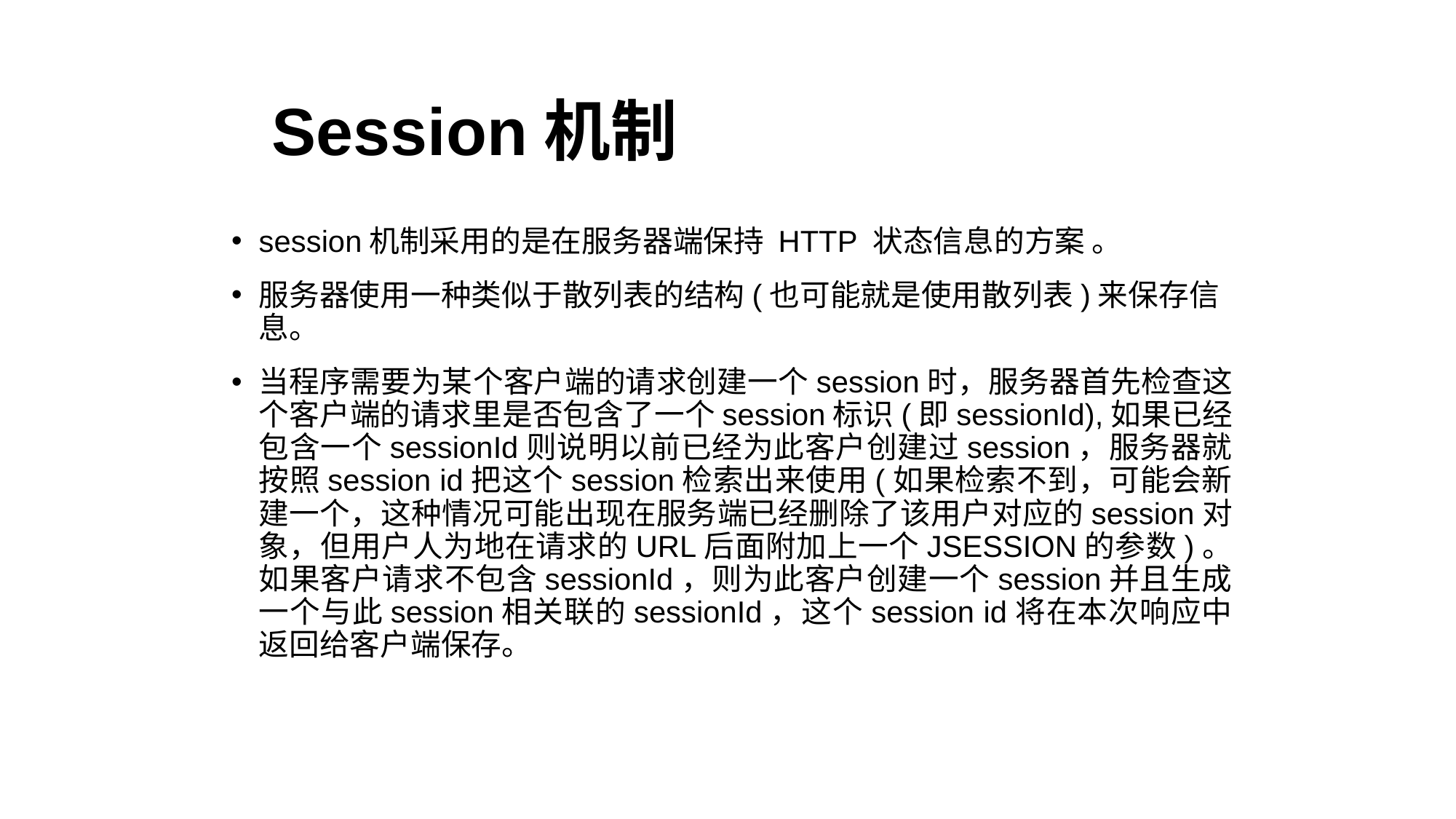

# Session机制
session机制采用的是在服务器端保持 HTTP 状态信息的方案 。
服务器使用一种类似于散列表的结构(也可能就是使用散列表)来保存信息。
当程序需要为某个客户端的请求创建一个session时，服务器首先检查这个客户端的请求里是否包含了一个session标识(即sessionId),如果已经包含一个sessionId则说明以前已经为此客户创建过session，服务器就按照session id把这个session检索出来使用(如果检索不到，可能会新建一个，这种情况可能出现在服务端已经删除了该用户对应的session对象，但用户人为地在请求的URL后面附加上一个JSESSION的参数)。如果客户请求不包含sessionId，则为此客户创建一个session并且生成一个与此session相关联的sessionId，这个session id将在本次响应中返回给客户端保存。